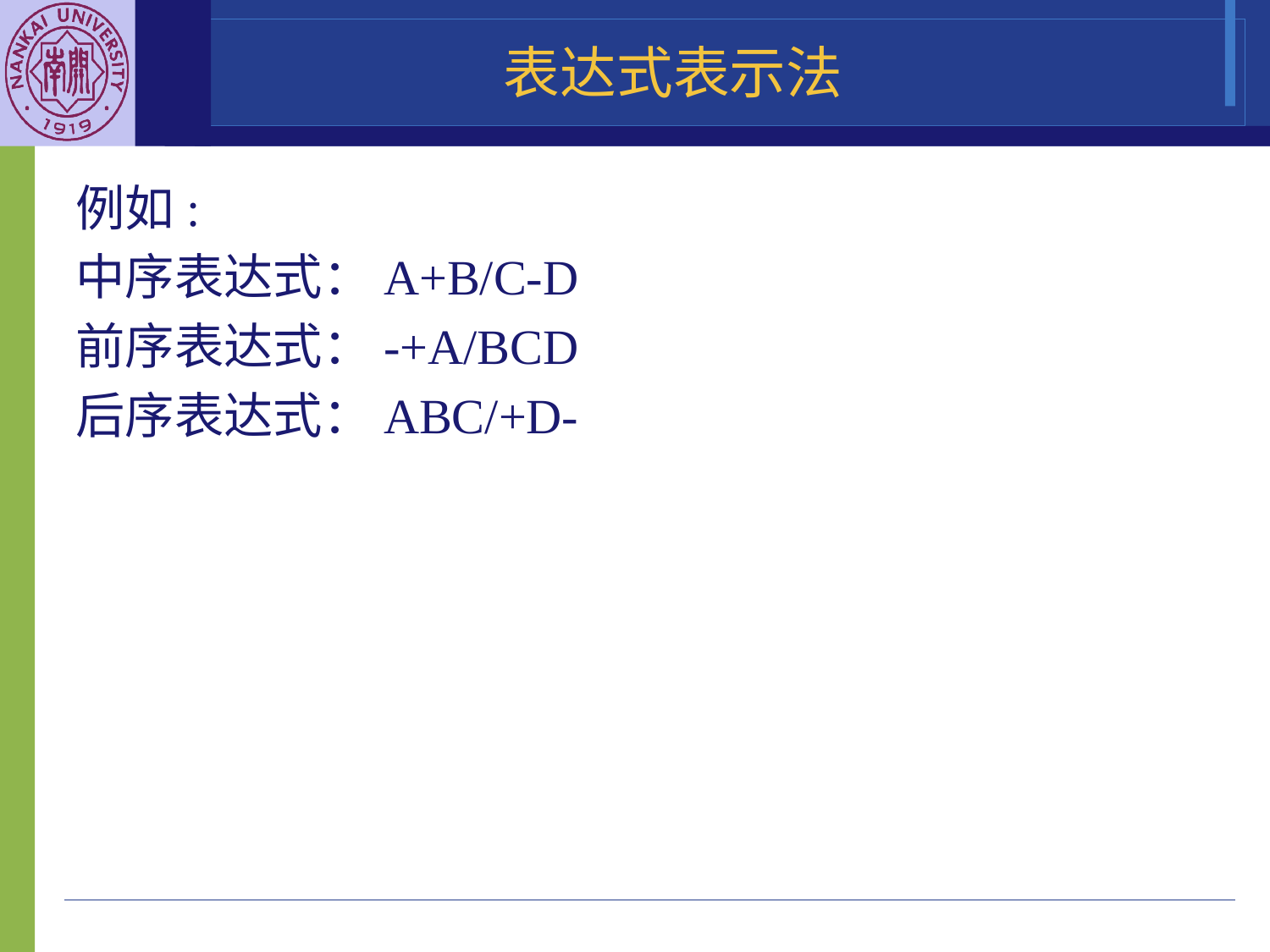

# 表达式表示法
例如:
中序表达式：A+B/C-D
前序表达式：-+A/BCD
后序表达式：ABC/+D-

40